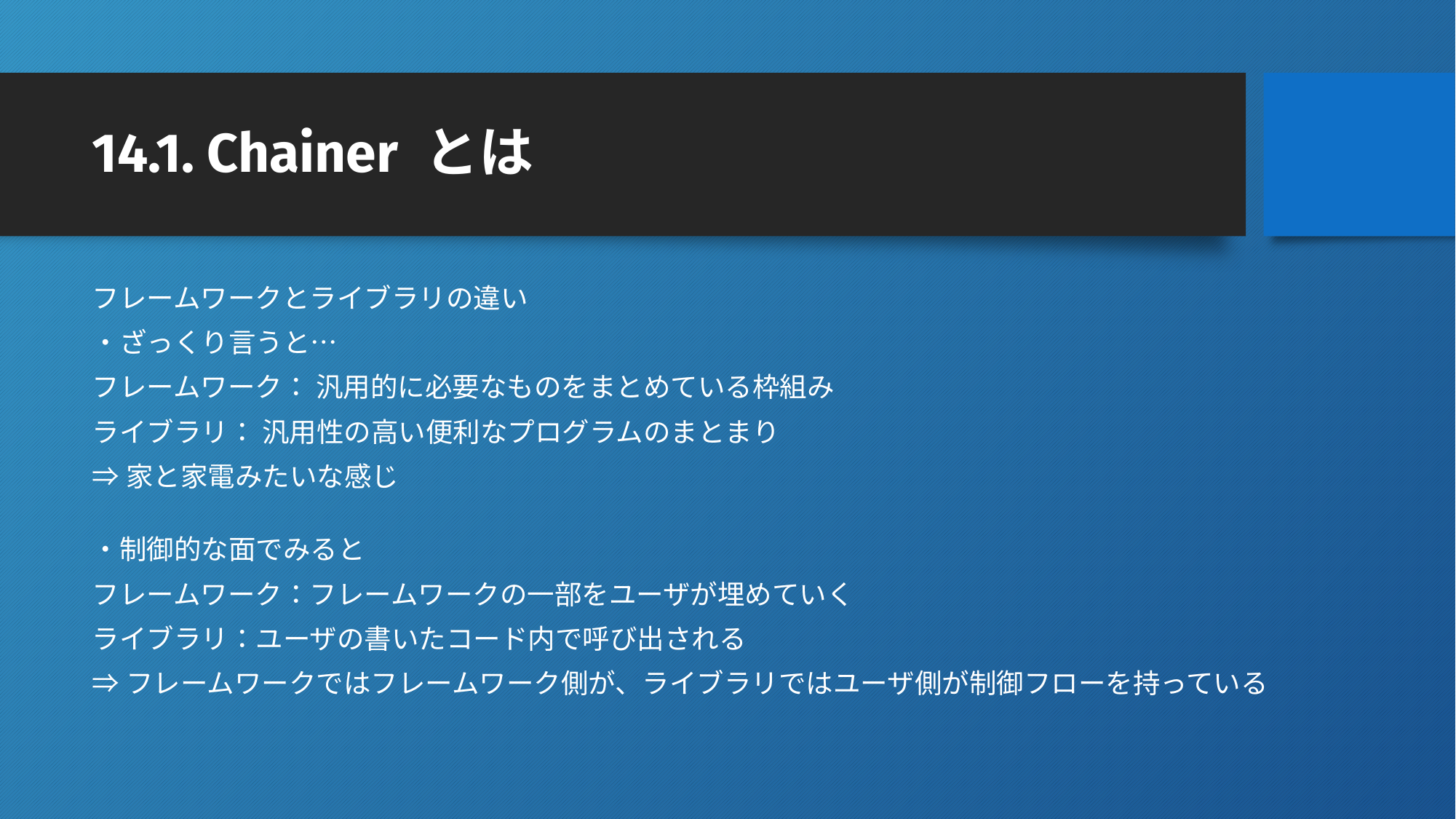

# 14.1. Chainer とは
フレームワークとライブラリの違い
・ざっくり言うと…
フレームワーク： 汎用的に必要なものをまとめている枠組み
ライブラリ： 汎用性の高い便利なプログラムのまとまり
⇒家と家電みたいな感じ

・制御的な面でみると
フレームワーク：フレームワークの一部をユーザが埋めていく
ライブラリ：ユーザの書いたコード内で呼び出される
⇒フレームワークではフレームワーク側が、ライブラリではユーザ側が制御フローを持っている